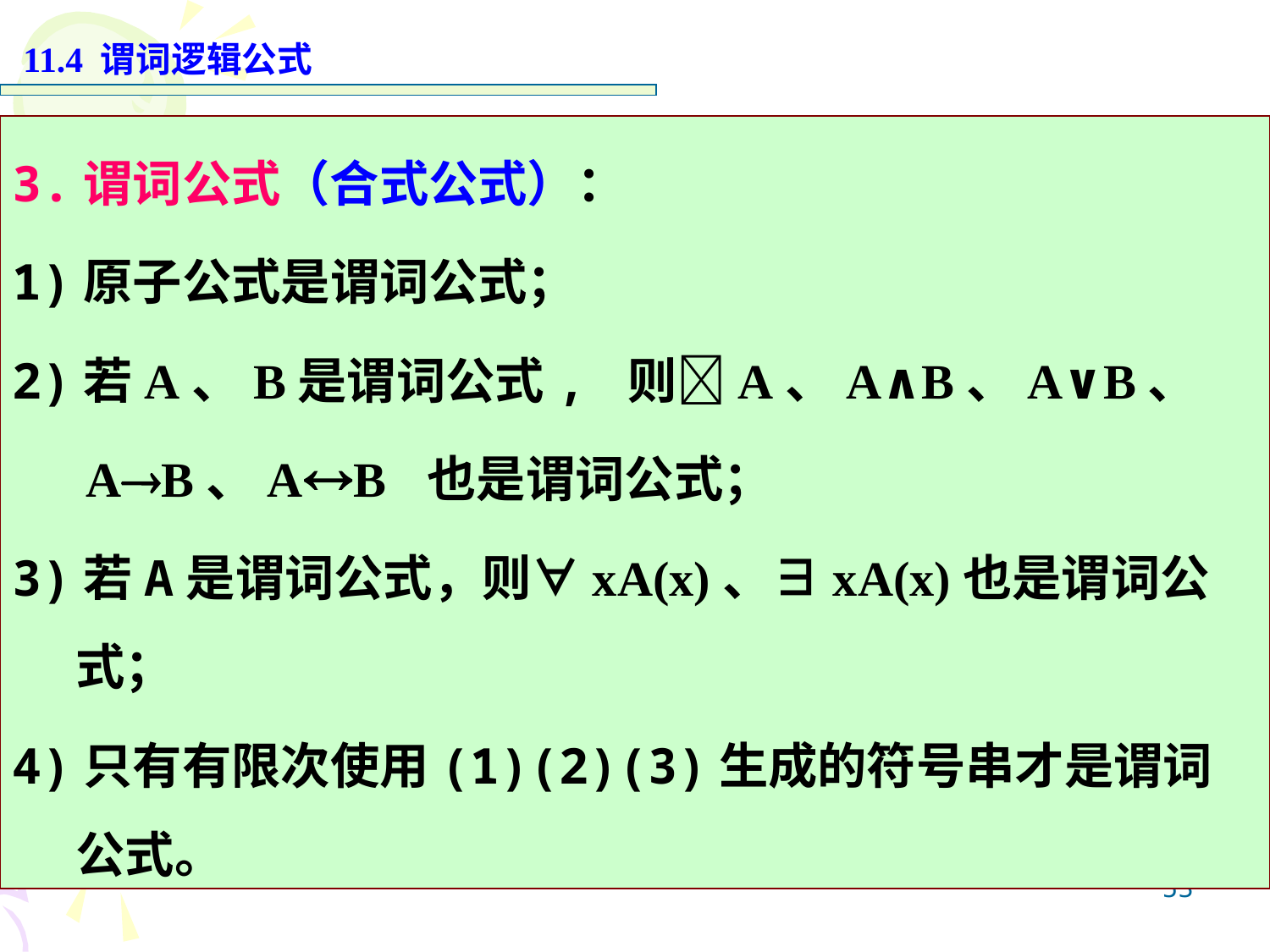

11.4 谓词逻辑公式

3.谓词公式（合式公式）：
1)原子公式是谓词公式；
2)若A、B是谓词公式, 则¬A、A∧B、A∨B、
      A→B、A↔B 也是谓词公式；
3)若A是谓词公式，则∀xA(x)、∃xA(x)也是谓词公式；
4)只有有限次使用(1)(2)(3)生成的符号串才是谓词公式。
53